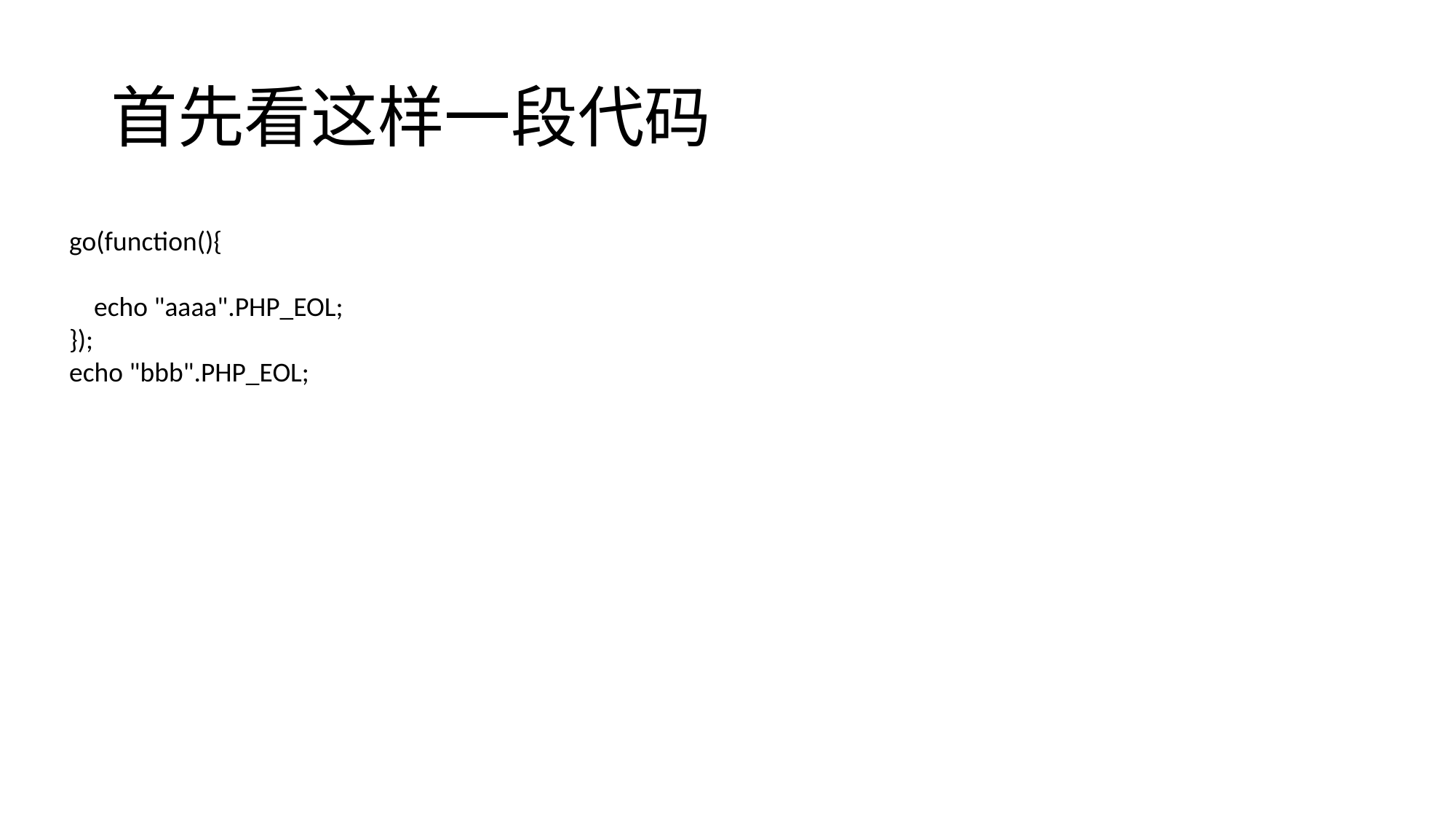

# 首先看这样一段代码
 go(function(){

     echo "aaaa".PHP_EOL;
 });
 echo "bbb".PHP_EOL;